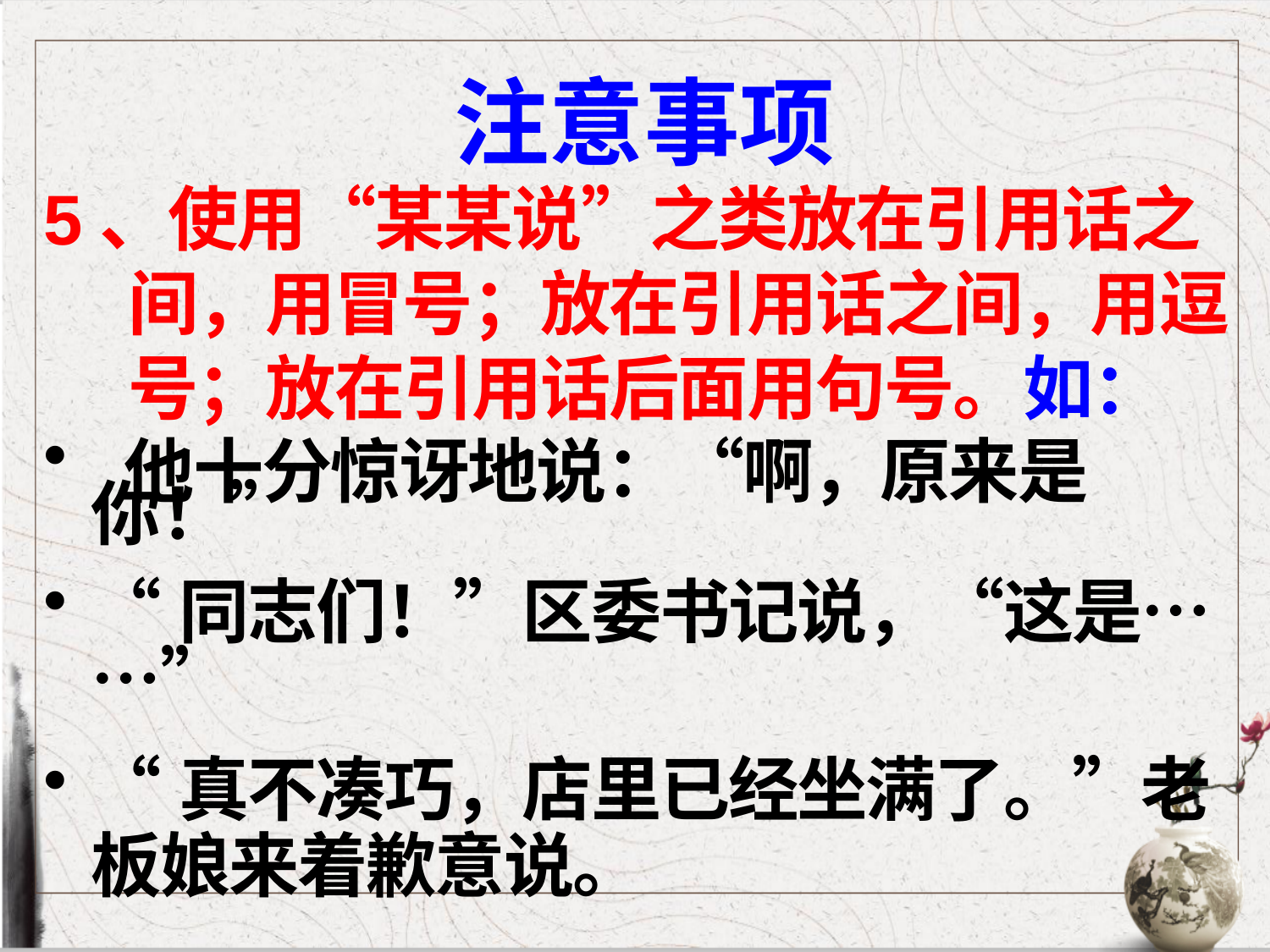

# 注意事项
5、使用“某某说”之类放在引用话之间，用冒号；放在引用话之间，用逗号；放在引用话后面用句号。如：
 他十分惊讶地说：“啊，原来是你！”
“同志们！”区委书记说，“这是……”
“真不凑巧，店里已经坐满了。”老板娘来着歉意说。